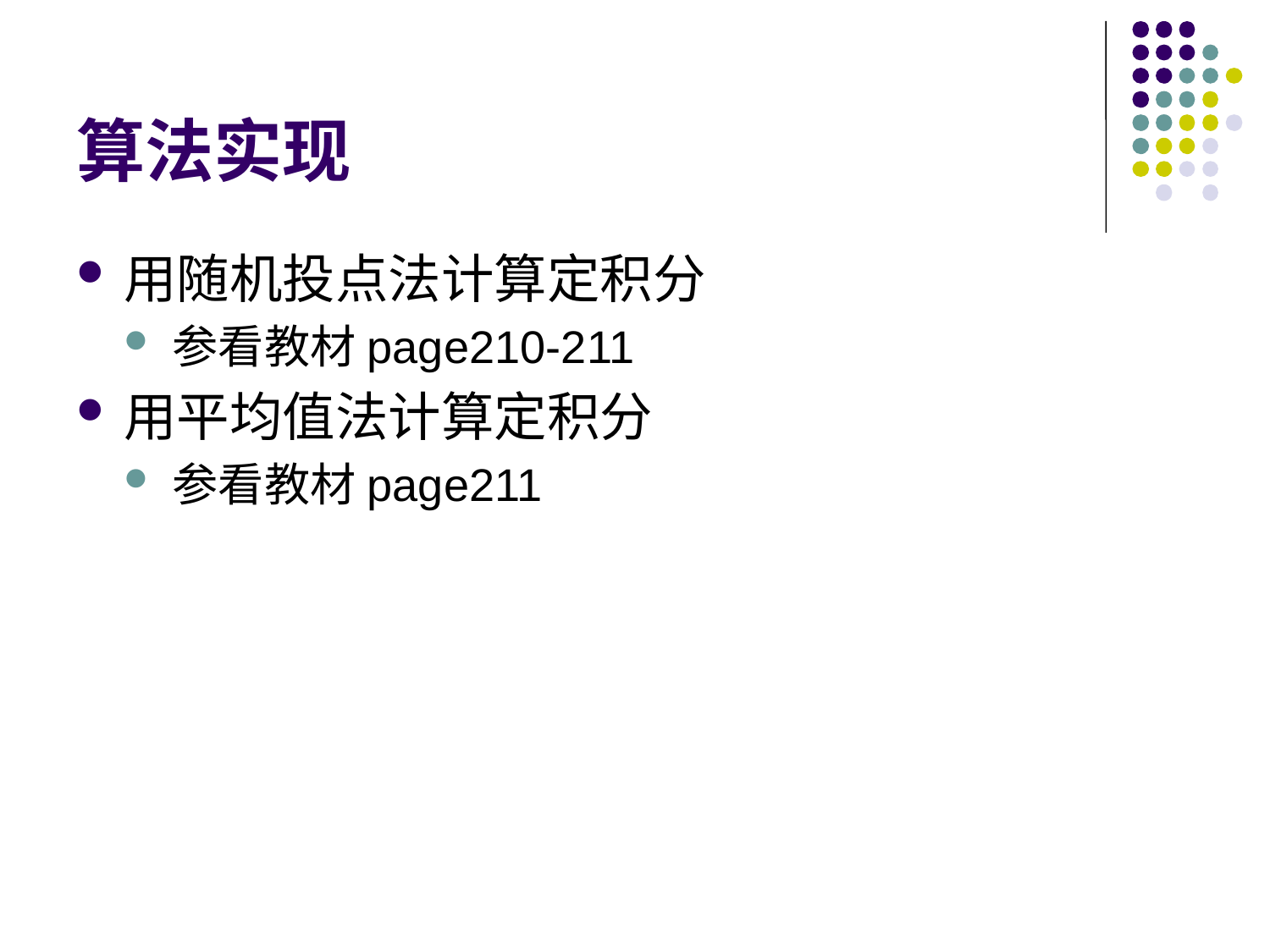

# 算法实现
用随机投点法计算定积分
参看教材page210-211
用平均值法计算定积分
参看教材page211